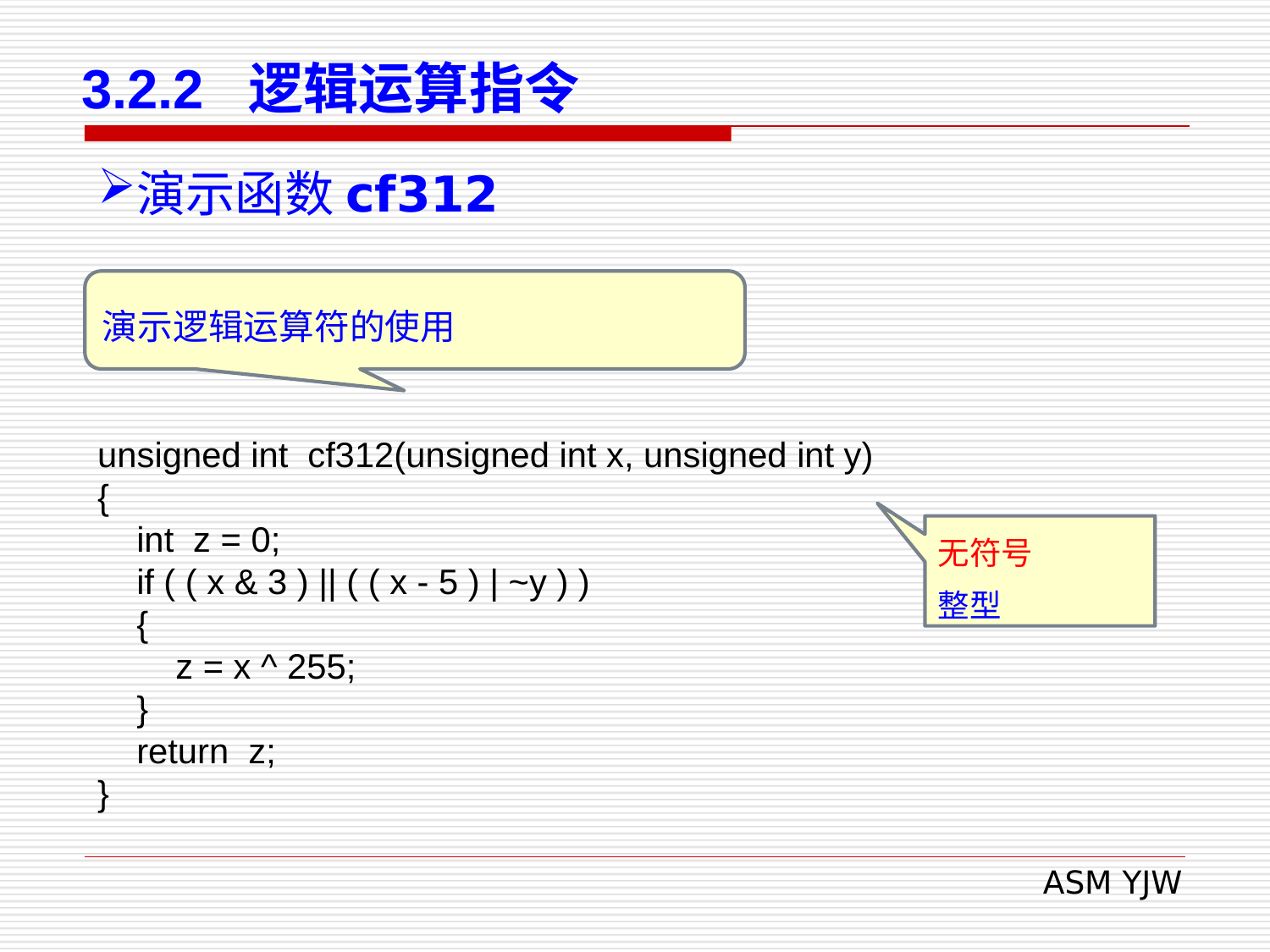

# 3.2.2  逻辑运算指令
演示函数cf312

演示逻辑运算符的使用
unsigned int  cf312(unsigned int x, unsigned int y)
{
    int  z = 0;
    if ( ( x & 3 ) || ( ( x - 5 ) | ~y ) )
    {
        z = x ^ 255;
    }
    return  z;
}

无符号
整型